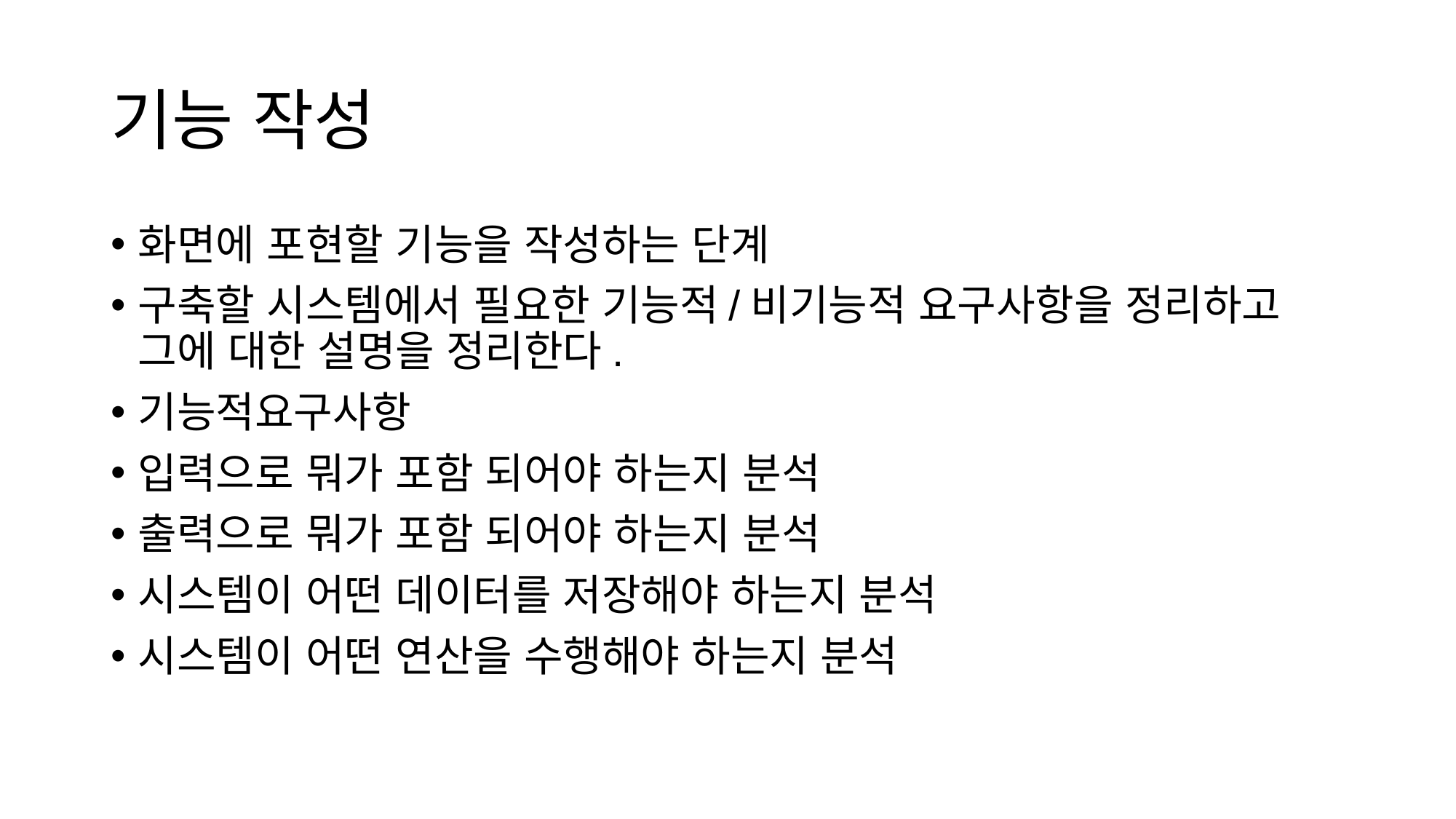

# 기능 작성
화면에 포현할 기능을 작성하는 단계
구축할 시스템에서 필요한 기능적/비기능적 요구사항을 정리하고 그에 대한 설명을 정리한다.
기능적요구사항
입력으로 뭐가 포함 되어야 하는지 분석
출력으로 뭐가 포함 되어야 하는지 분석
시스템이 어떤 데이터를 저장해야 하는지 분석
시스템이 어떤 연산을 수행해야 하는지 분석